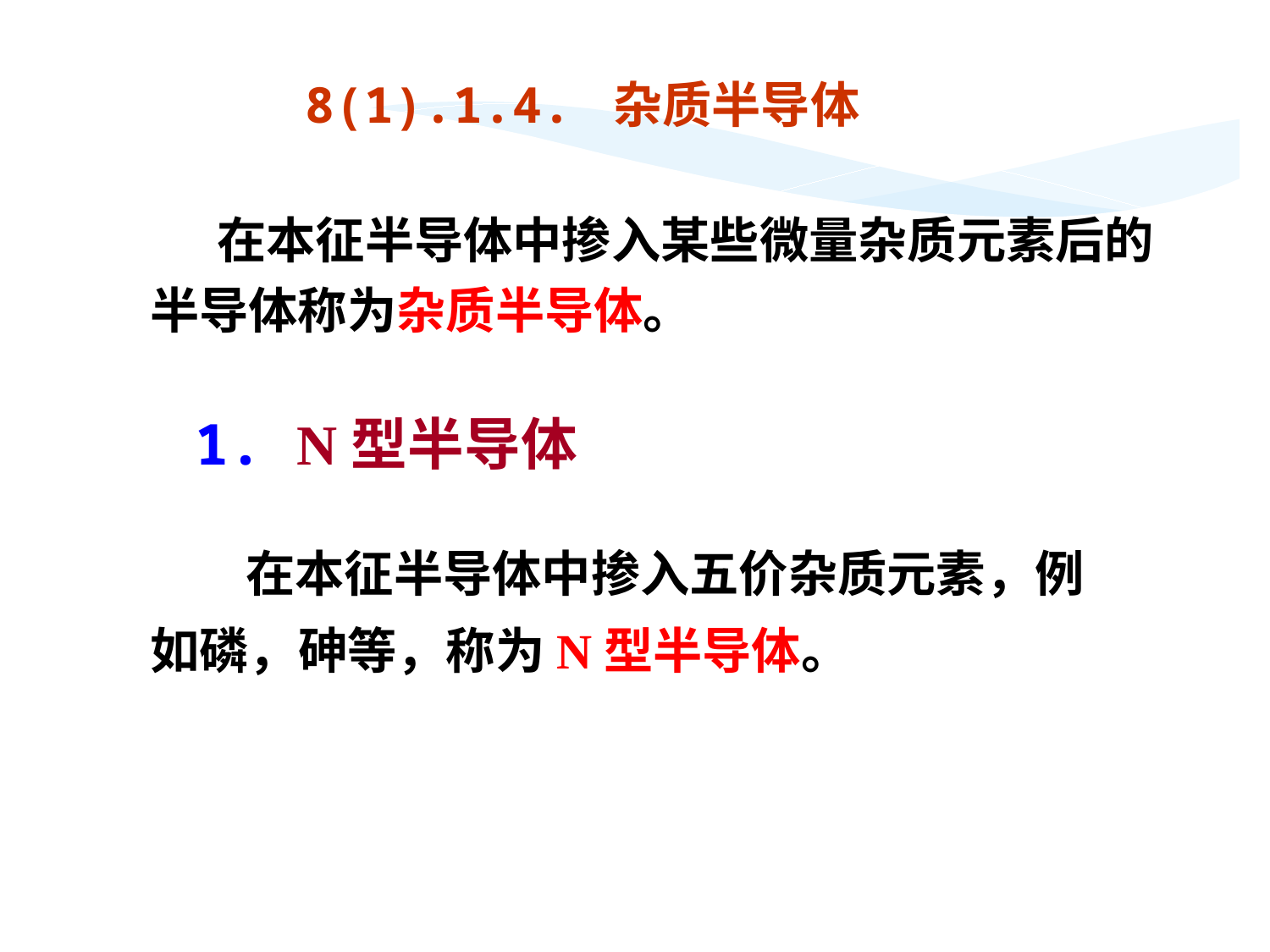

8(1).1.4. 杂质半导体
     在本征半导体中掺入某些微量杂质元素后的半导体称为杂质半导体。
1. N型半导体
         在本征半导体中掺入五价杂质元素，例如磷，砷等，称为N型半导体。